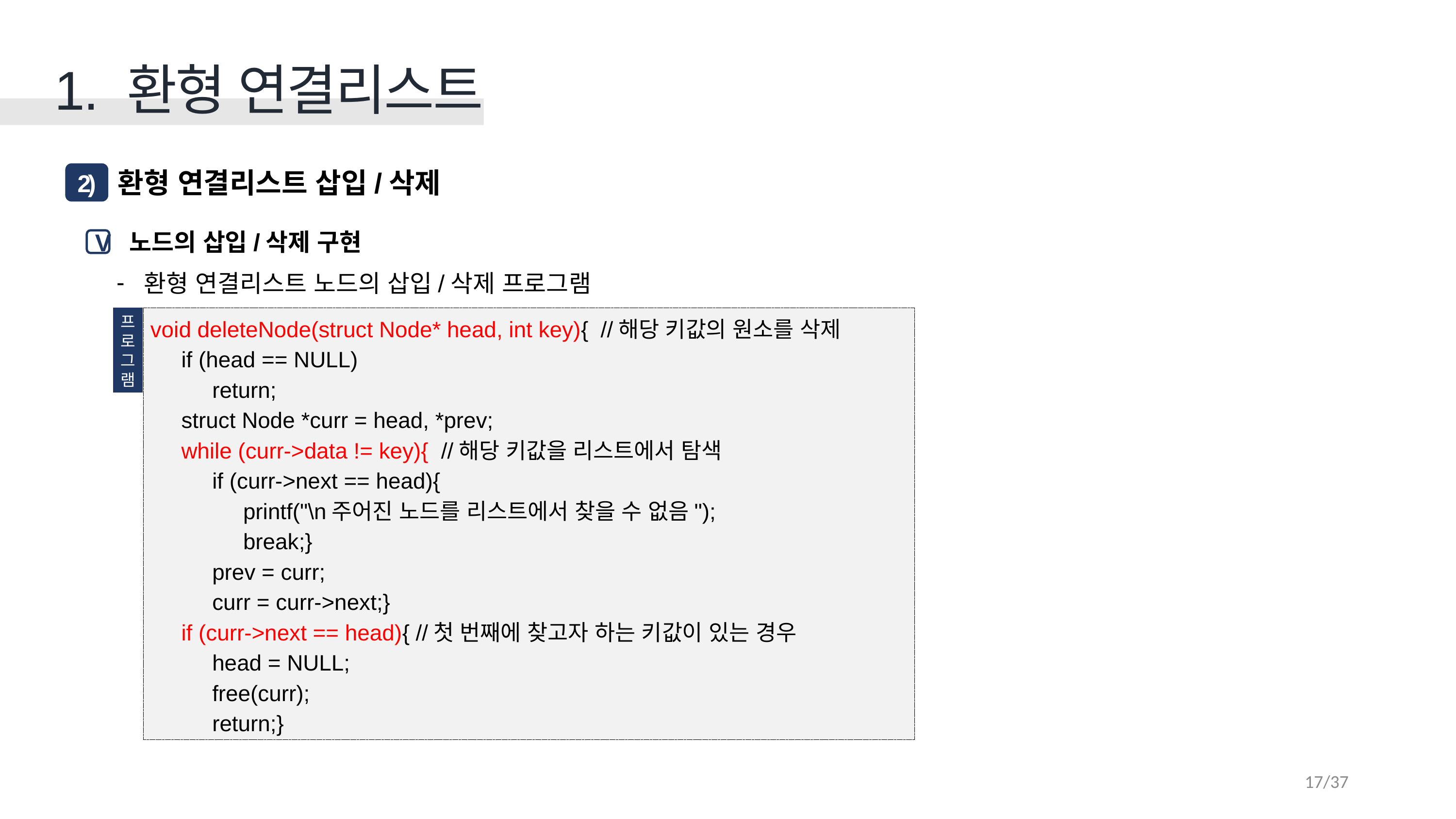

1. 환형 연결리스트

 환형 연결리스트 삽입/삭제
2)
 노드의 삽입/삭제 구현

환형 연결리스트 노드의 삽입/삭제 프로그램

V
프
로
그
램
void deleteNode(struct Node* head, int key){  //해당 키값의 원소를 삭제
     if (head == NULL)
          return;
     struct Node *curr = head, *prev;
     while (curr->data != key){  //해당 키값을 리스트에서 탐색
          if (curr->next == head){
               printf("\n주어진 노드를 리스트에서 찾을 수 없음");
               break;}
          prev = curr;
          curr = curr->next;}
     if (curr->next == head){ //첫 번째에 찾고자 하는 키값이 있는 경우
          head = NULL;
          free(curr);
          return;}
17/37